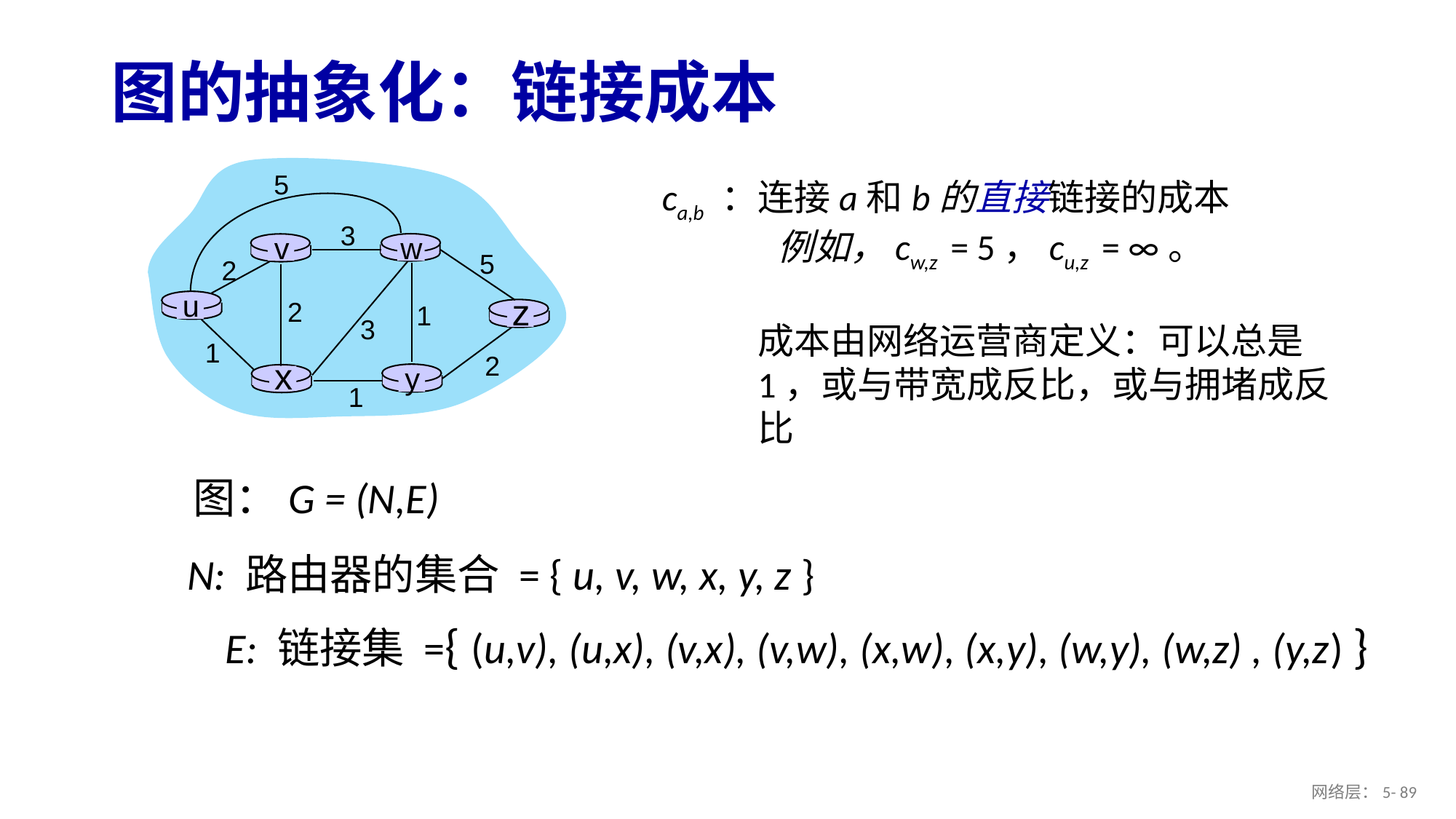

# 图的抽象化：链接成本

5

3
v

w

5

2

u

z

2

1

3

1
2
x

y

1

ca,b ：连接a和b的直接链接的成本
             例如，cw,z  = 5，cu,z  = ∞。

成本由网络运营商定义：可以总是1，或与带宽成反比，或与拥堵成反比
图：G = (N,E)

N: 路由器的集合 = { u, v, w, x, y, z }
E: 链接集 ={ (u,v), (u,x), (v,x), (v,w), (x,w), (x,y), (w,y), (w,z) , (y,z) }
网络层：5- 89